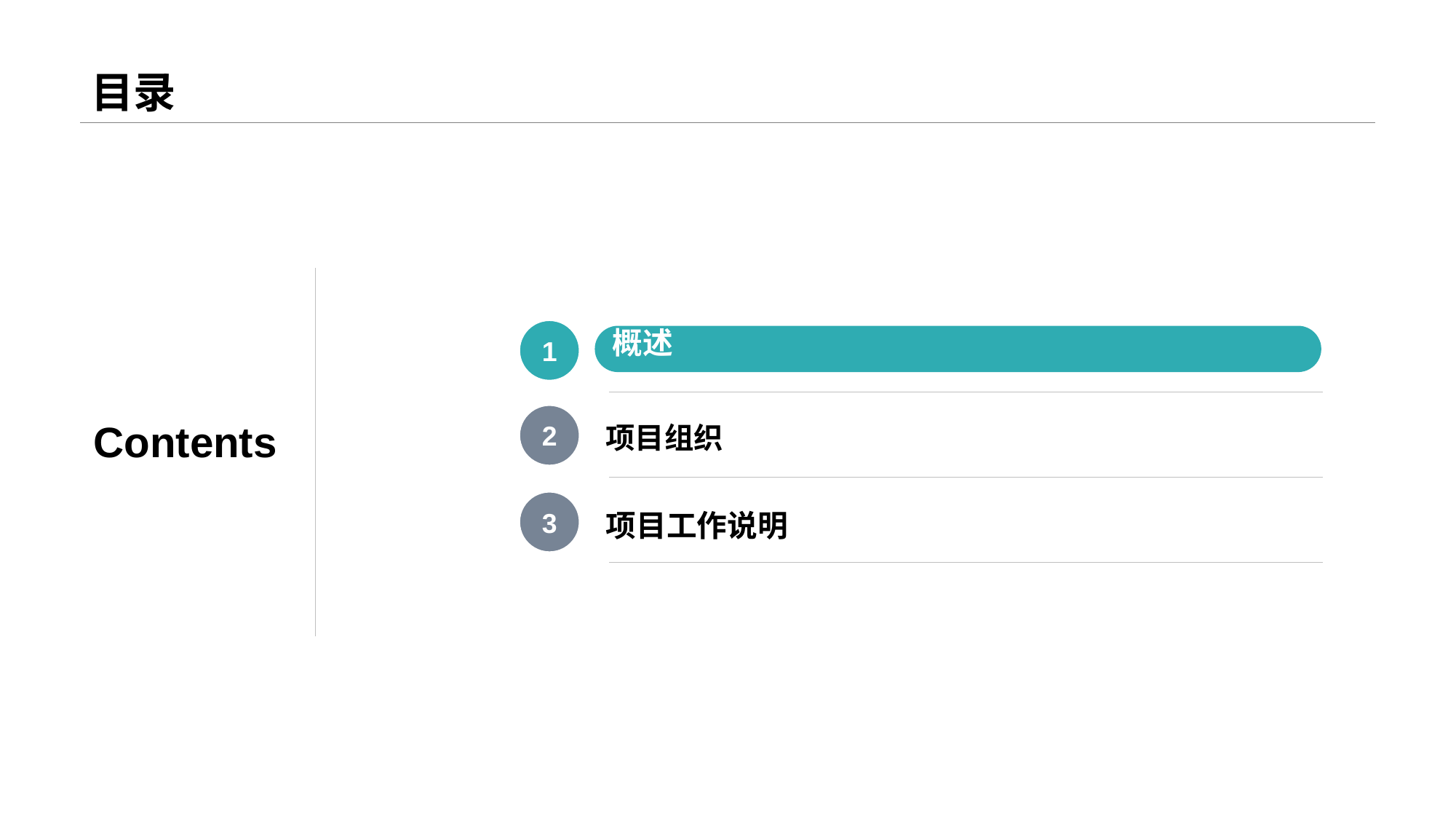

# 目录
1
概述
2
Contents
项目组织
3
项目工作说明